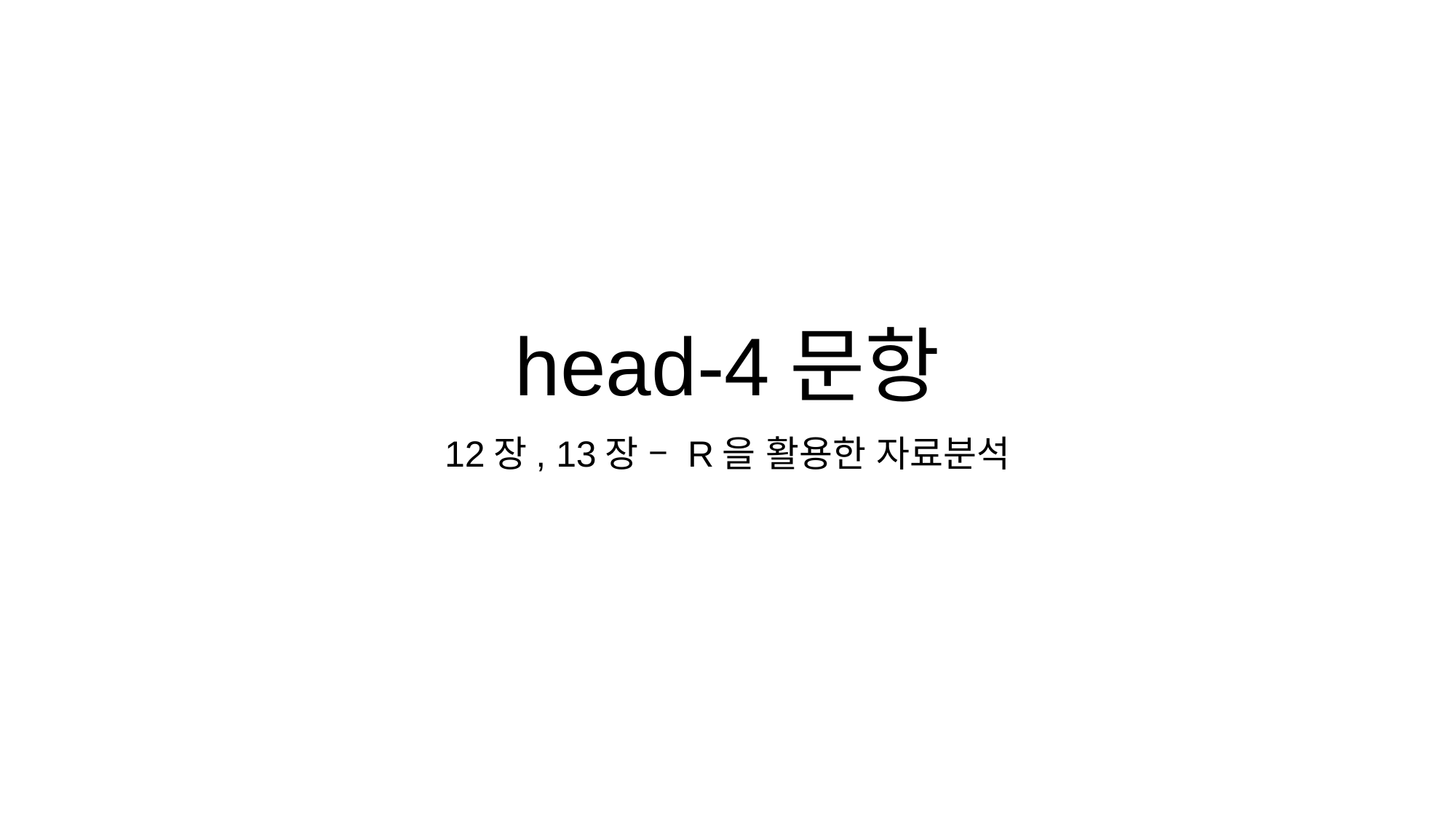

# head-4문항
12장, 13장 – R을 활용한 자료분석